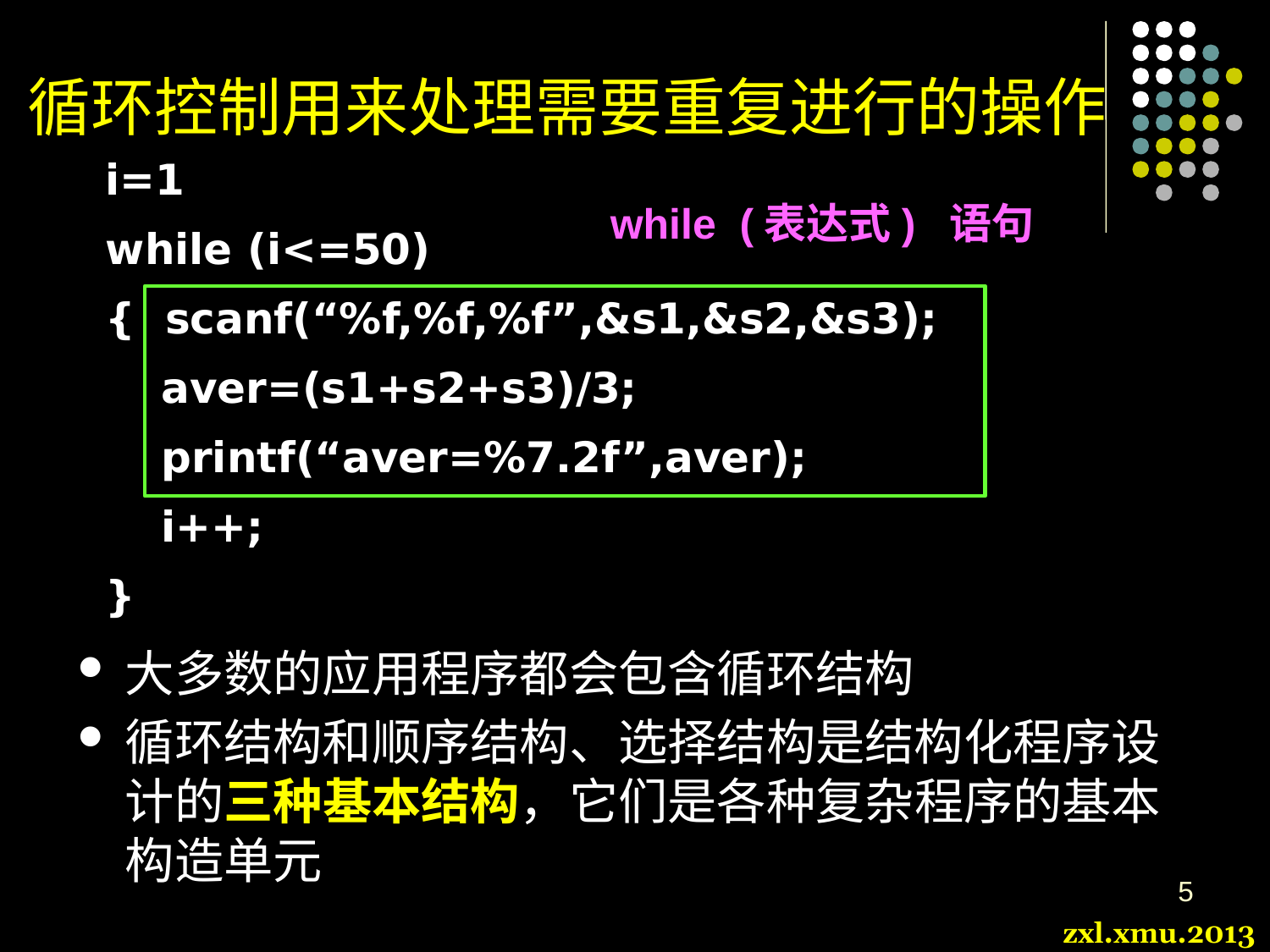

# 循环控制用来处理需要重复进行的操作
i=1
while (i<=50)
{  scanf(“%f,%f,%f”,&s1,&s2,&s3);
aver=(s1+s2+s3)/3;
printf(“aver=%7.2f”,aver);
i++;
}
while  (表达式)  语句

大多数的应用程序都会包含循环结构
循环结构和顺序结构、选择结构是结构化程序设计的三种基本结构，它们是各种复杂程序的基本构造单元

5